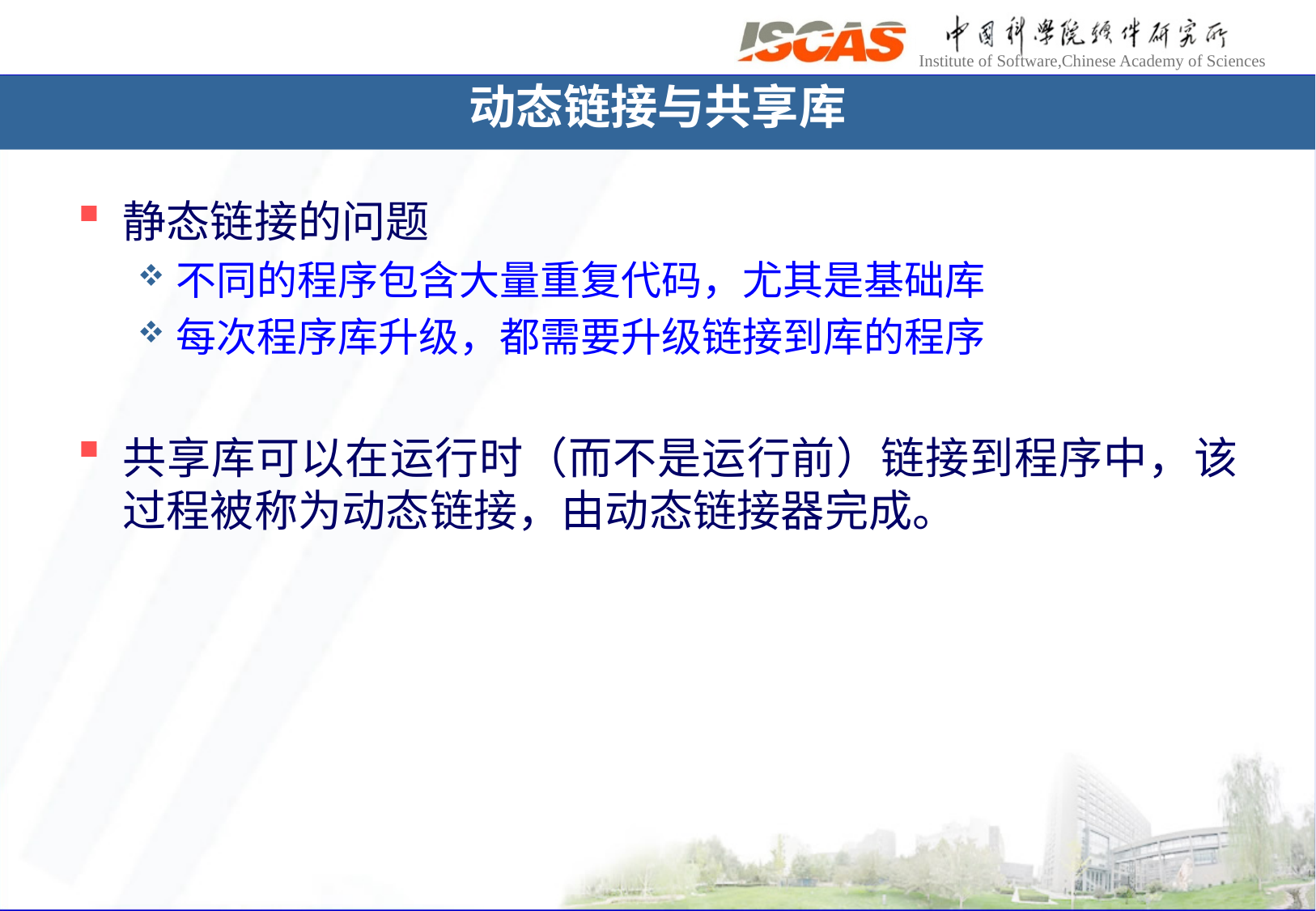

动态链接与共享库
静态链接的问题
不同的程序包含大量重复代码，尤其是基础库
每次程序库升级，都需要升级链接到库的程序

共享库可以在运行时（而不是运行前）链接到程序中，该过程被称为动态链接，由动态链接器完成。